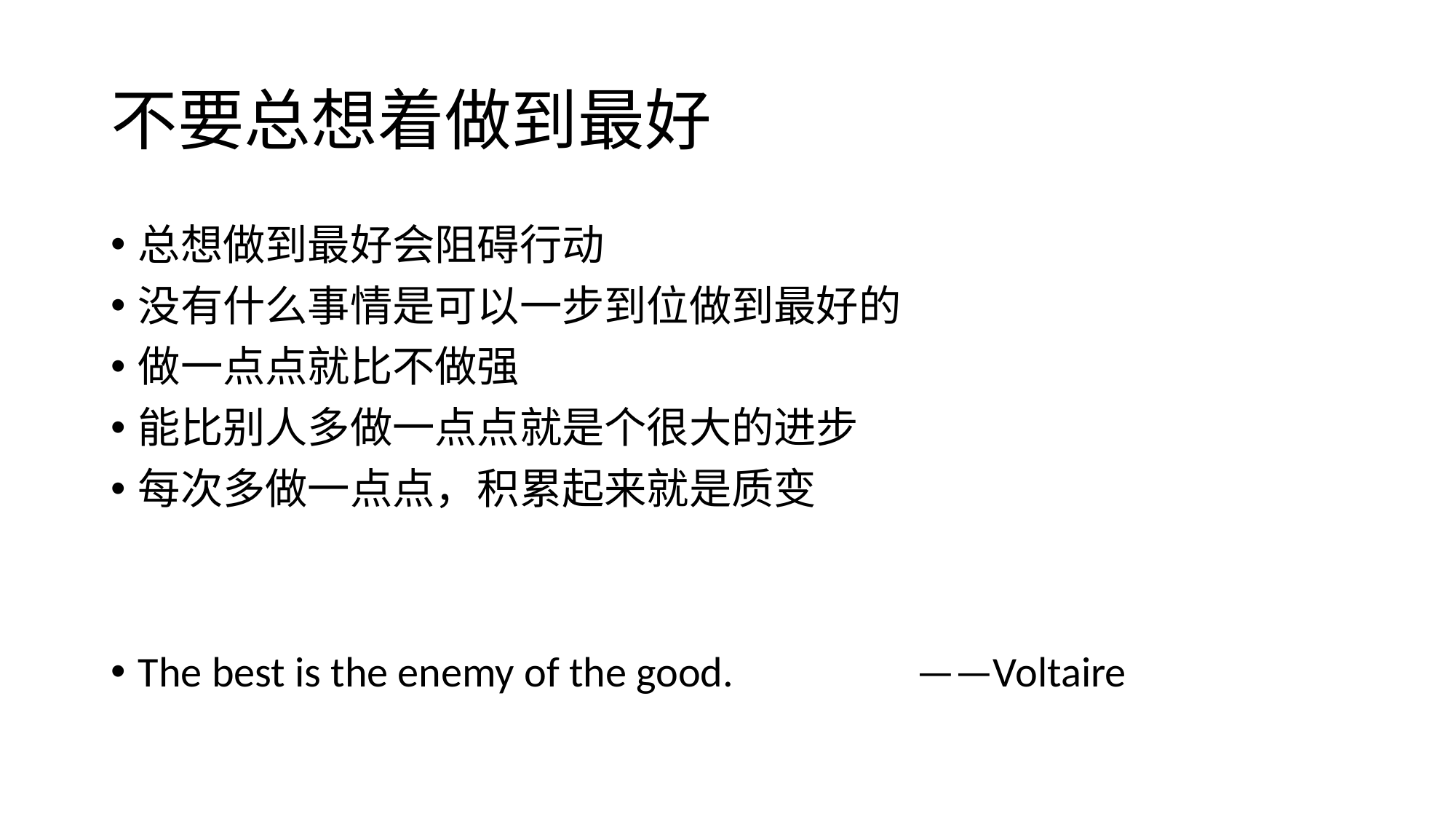

# 不要总想着做到最好
总想做到最好会阻碍行动
没有什么事情是可以一步到位做到最好的
做一点点就比不做强
能比别人多做一点点就是个很大的进步
每次多做一点点，积累起来就是质变

The best is the enemy of the good.                   ——Voltaire